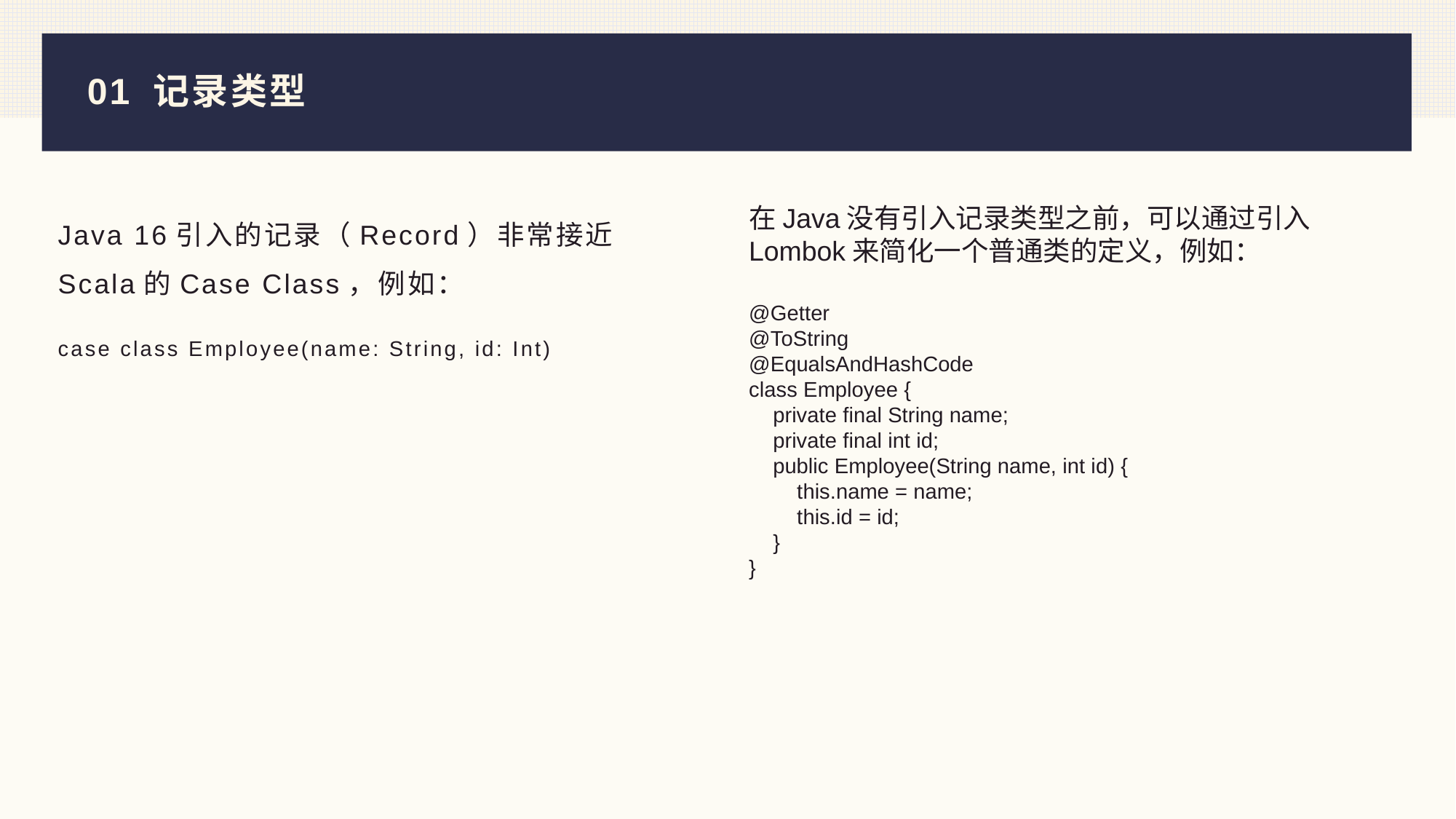

# 01 记录类型
Java 16引入的记录（Record）非常接近Scala的Case Class，例如：
case class Employee(name: String, id: Int)

在Java没有引入记录类型之前，可以通过引入Lombok来简化一个普通类的定义，例如：

@Getter
@ToString
@EqualsAndHashCode
class Employee {
    private final String name;
    private final int id;
    public Employee(String name, int id) {
        this.name = name;
        this.id = id;
    }
}